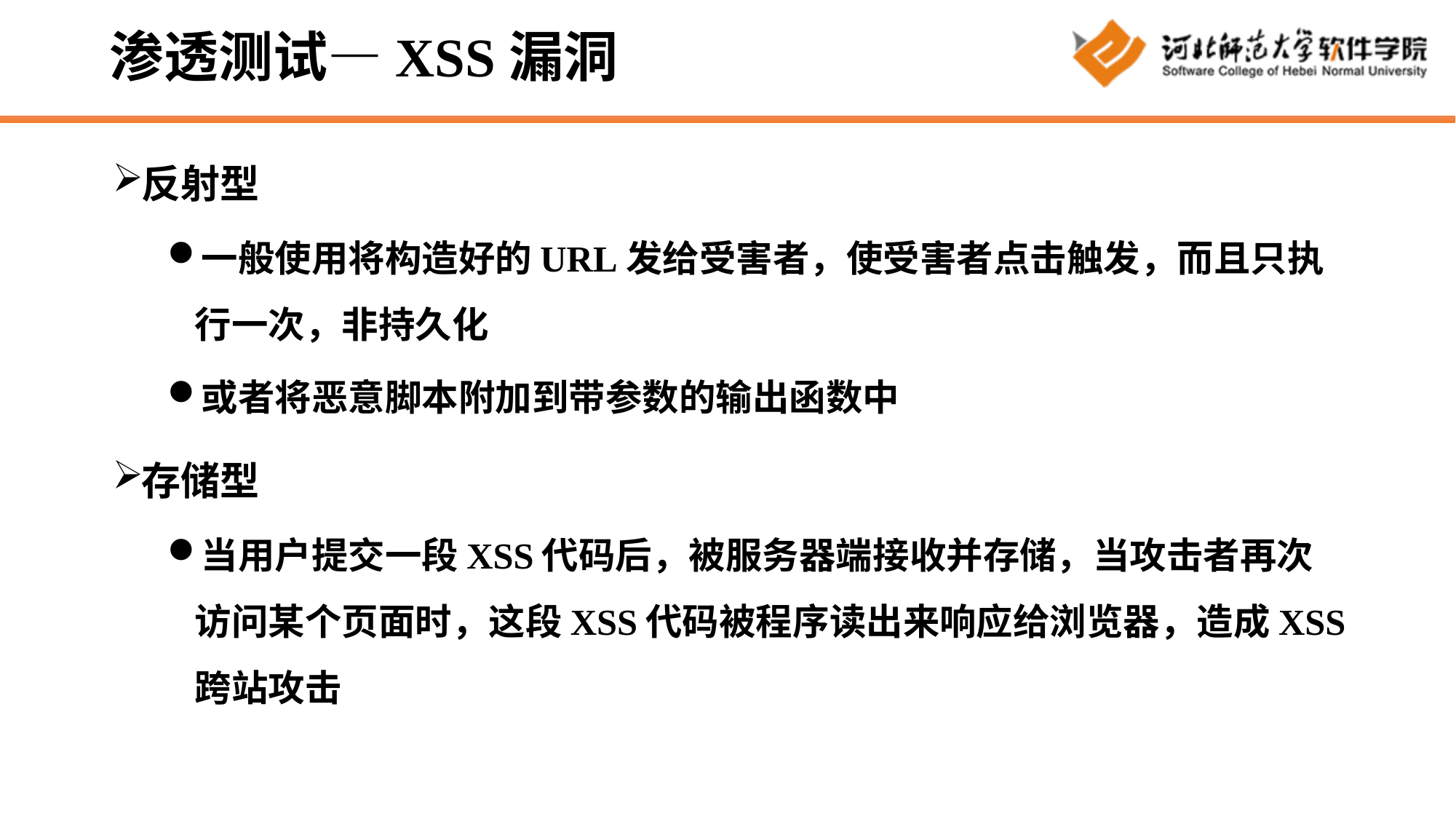

# 渗透测试—XSS漏洞
反射型
一般使用将构造好的URL发给受害者，使受害者点击触发，而且只执行一次，非持久化
或者将恶意脚本附加到带参数的输出函数中
存储型
当用户提交一段XSS代码后，被服务器端接收并存储，当攻击者再次访问某个页面时，这段XSS代码被程序读出来响应给浏览器，造成XSS跨站攻击